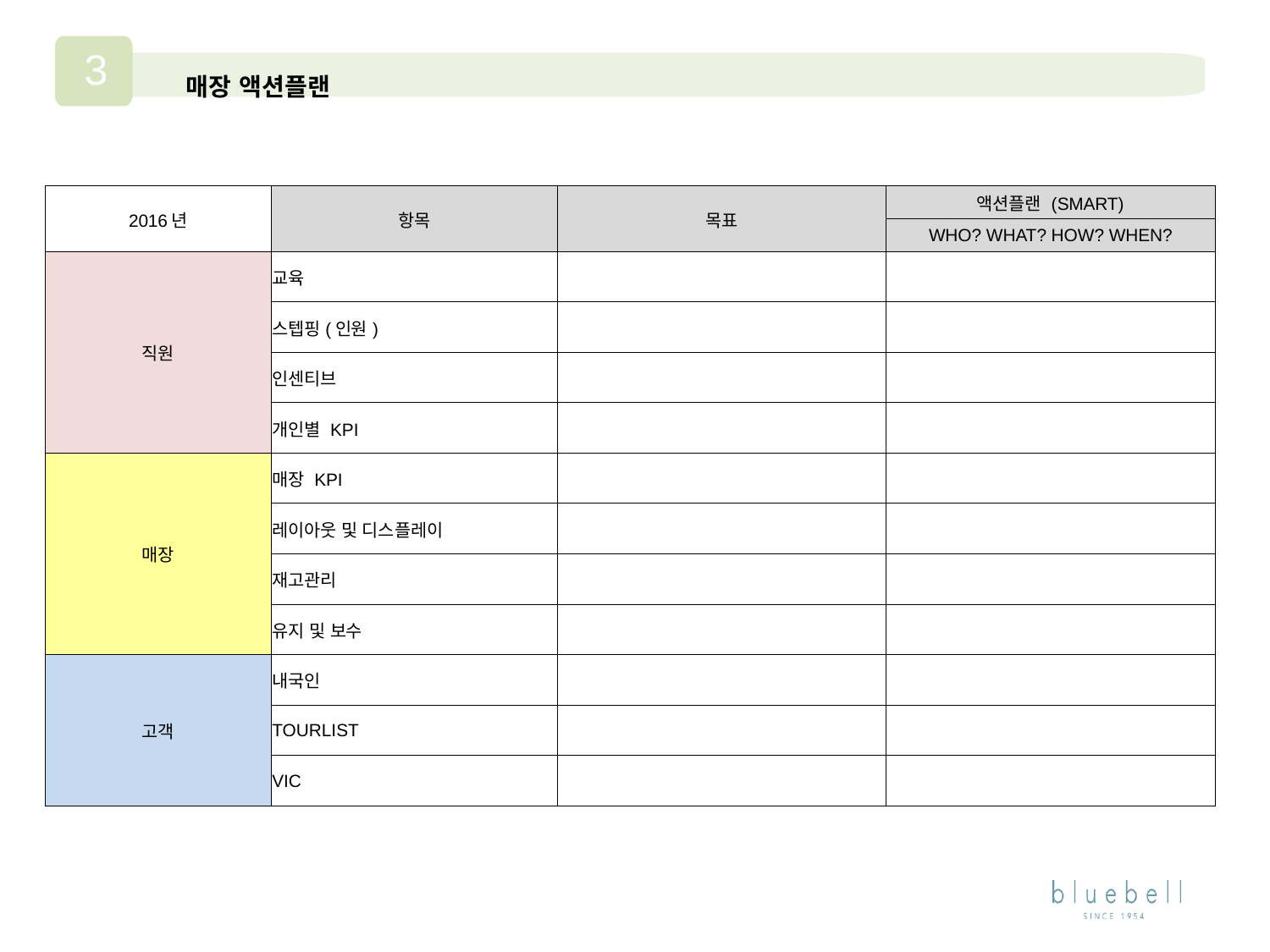

3
      매장 액션플랜
| 2016년 | 항목 | 목표 | 액션플랜 (SMART) |
| --- | --- | --- | --- |
|  |  |  | WHO? WHAT? HOW? WHEN? |
| 직원 | 교육 |  |  |
|  | 스텝핑(인원) |  |  |
|  | 인센티브 |  |  |
|  | 개인별 KPI |  |  |
| 매장 | 매장 KPI |  |  |
|  | 레이아웃 및 디스플레이 |  |  |
|  | 재고관리 |  |  |
|  | 유지 및 보수 |  |  |
| 고객 | 내국인 |  |  |
|  | TOURLIST |  |  |
|  | VIC |  |  |